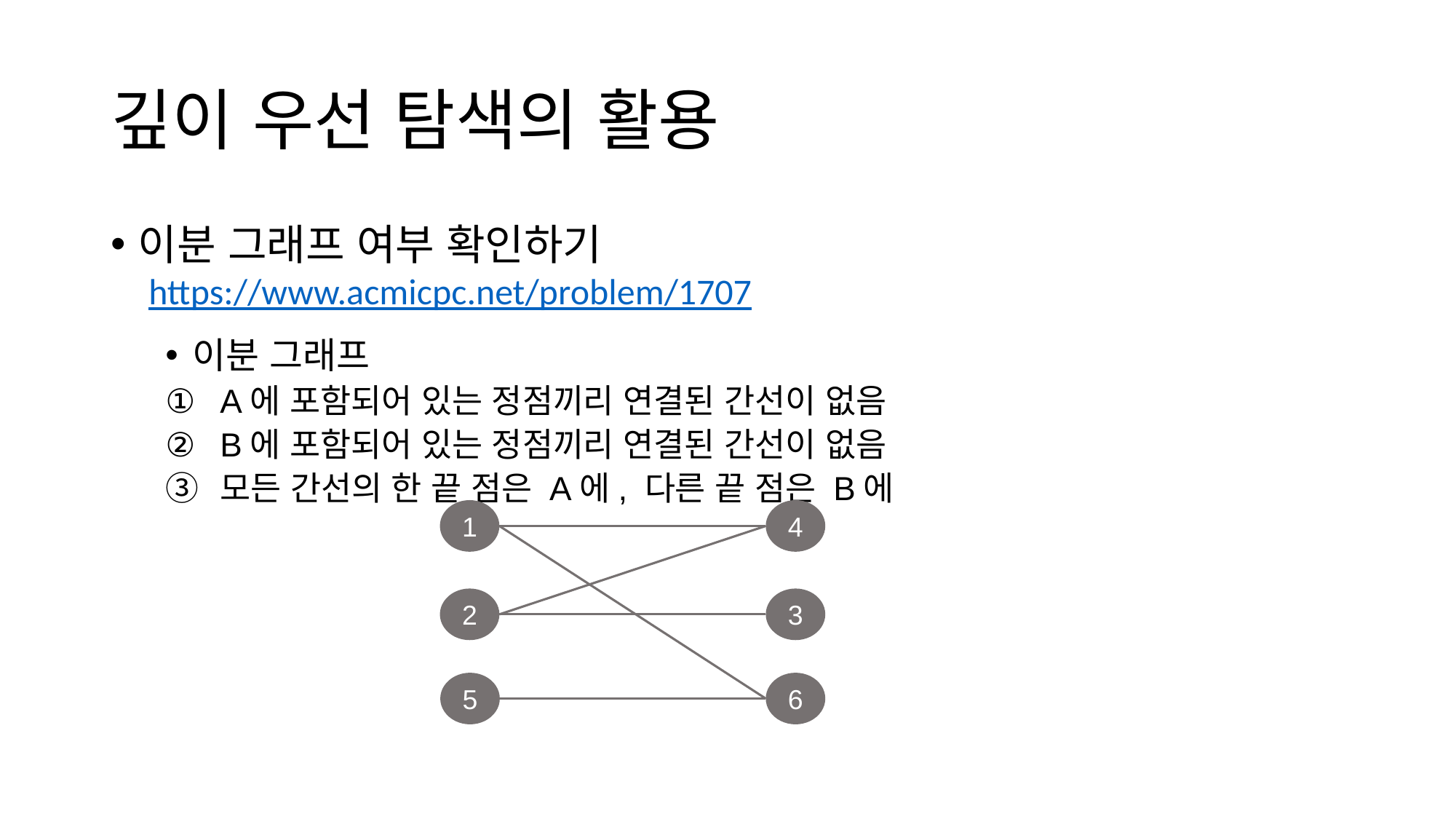

# 깊이 우선 탐색의 활용
이분 그래프 여부 확인하기

이분 그래프
A에 포함되어 있는 정점끼리 연결된 간선이 없음
B에 포함되어 있는 정점끼리 연결된 간선이 없음
모든 간선의 한 끝 점은 A에, 다른 끝 점은 B에

https://www.acmicpc.net/problem/1707

4
1
2
3
6
5